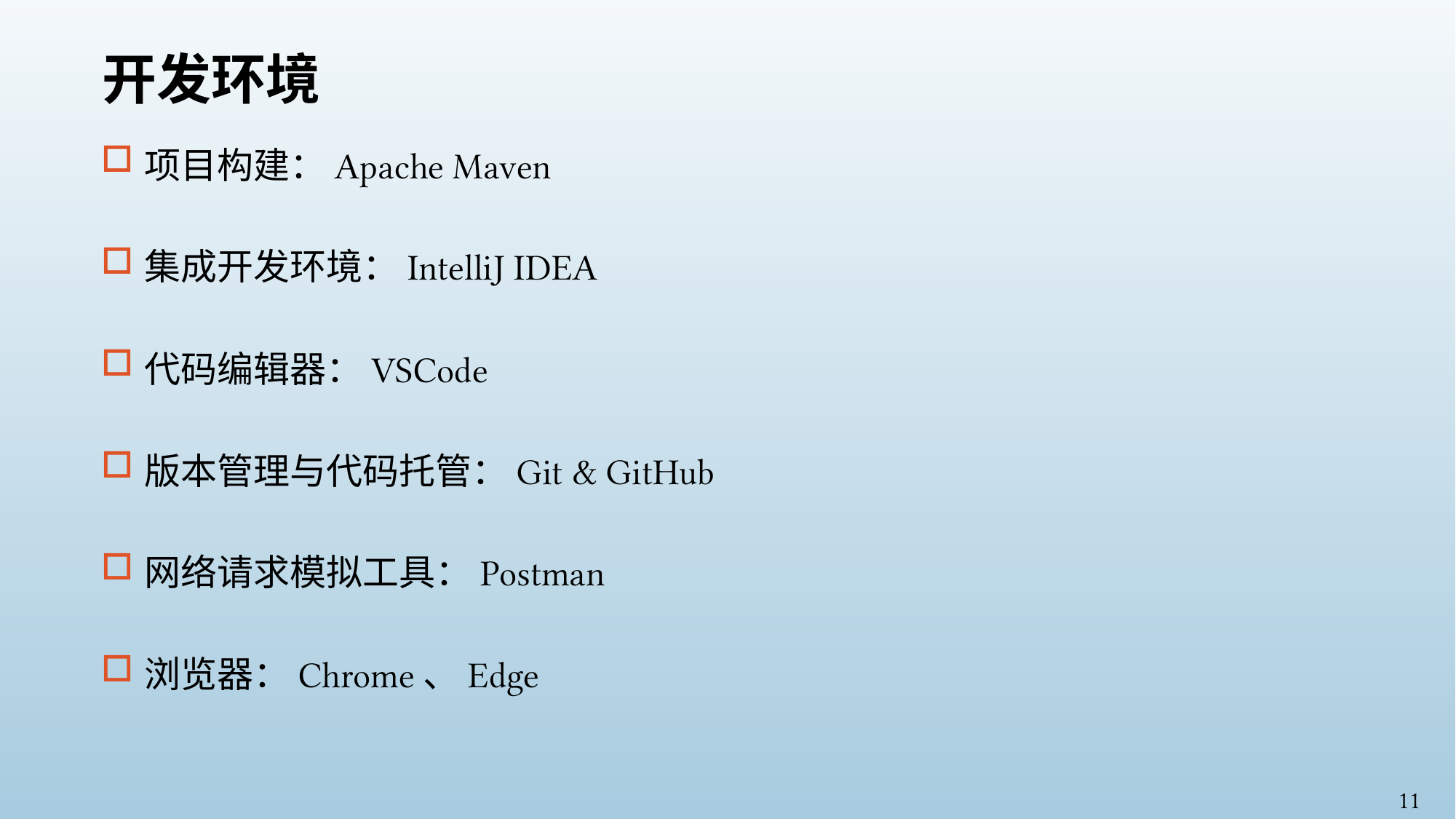

# 开发环境
项目构建：Apache Maven

集成开发环境：IntelliJ IDEA

代码编辑器：VSCode

版本管理与代码托管：Git & GitHub

网络请求模拟工具：Postman

浏览器：Chrome、Edge
11